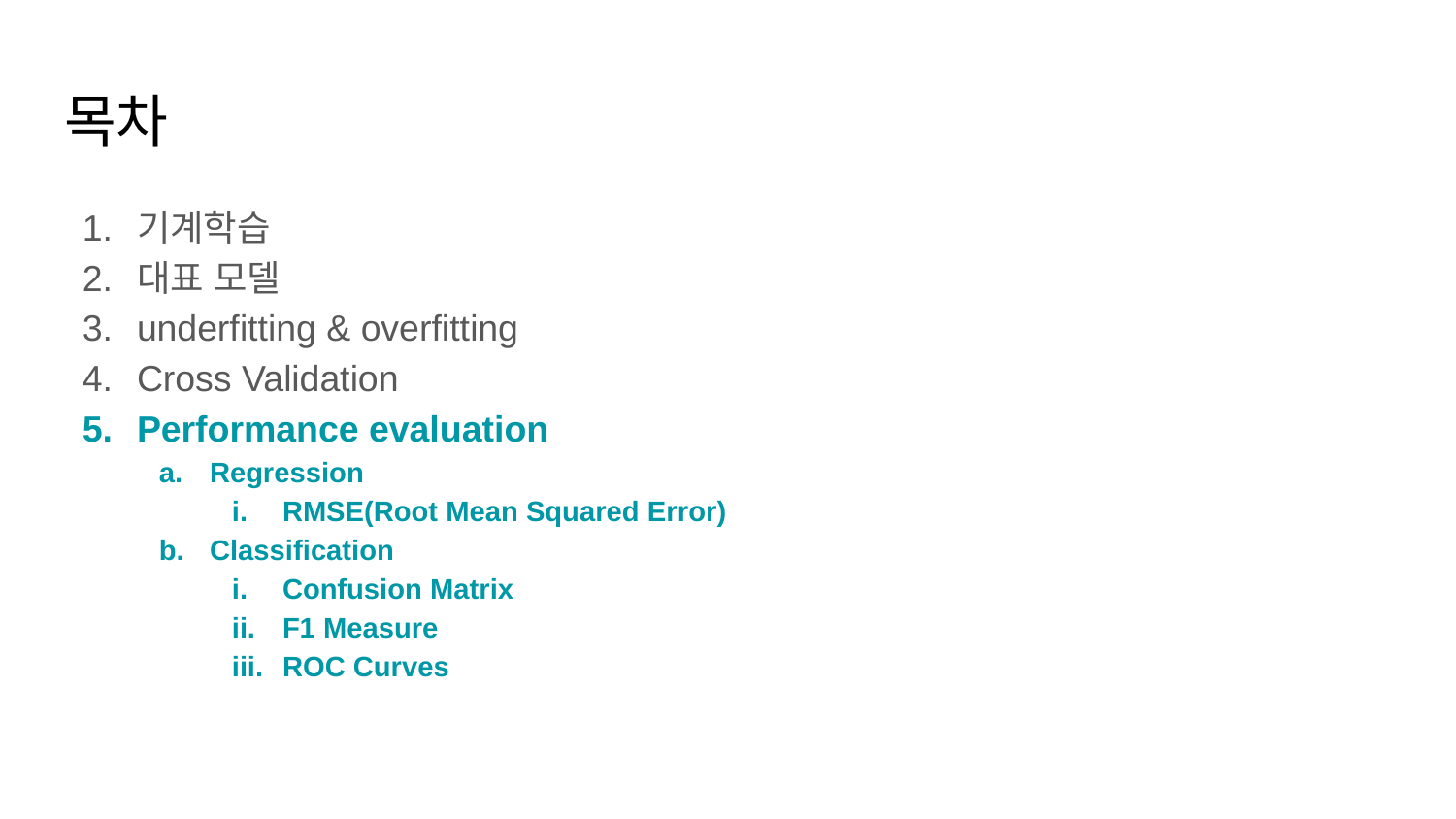

# 목차
기계학습
대표 모델
underfitting & overfitting
Cross Validation
Performance evaluation
Regression
RMSE(Root Mean Squared Error)
Classification
Confusion Matrix
F1 Measure
ROC Curves